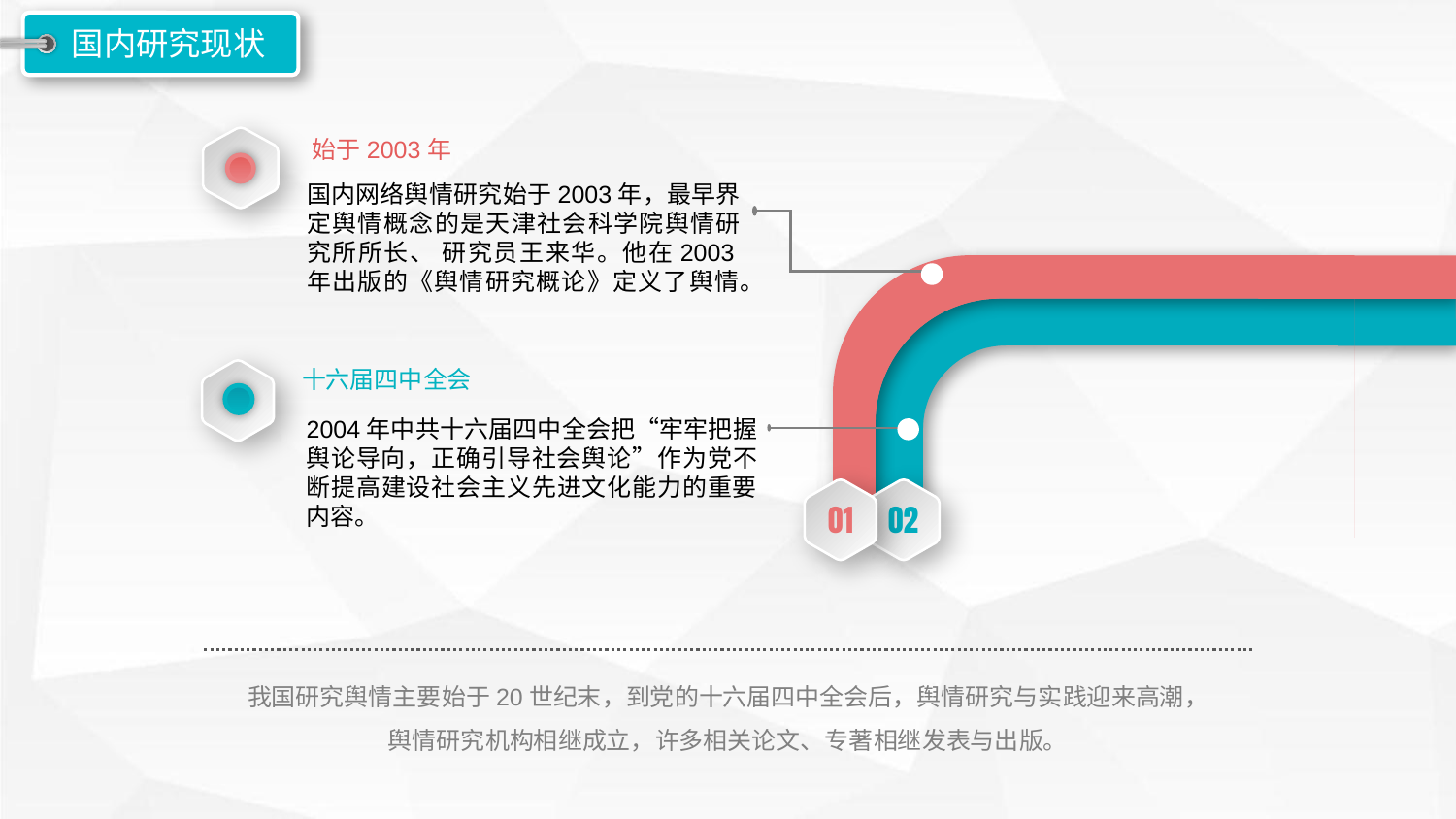

国内研究现状

始于2003年
国内网络舆情研究始于2003年，最早界定舆情概念的是天津社会科学院舆情研 究所所长、 研究员王来华。他在2003年出版的《舆情研究概论》定义了舆情。

十六届四中全会
2004年中共十六届四中全会把“牢牢把握舆论导向，正确引导社会舆论”作为党不断提高建设社会主义先进文化能力的重要内容。

01

02
我国研究舆情主要始于20世纪末，到党的十六届四中全会后，舆情研究与实践迎来高潮，舆情研究机构相继成立，许多相关论文、专著相继发表与出版。